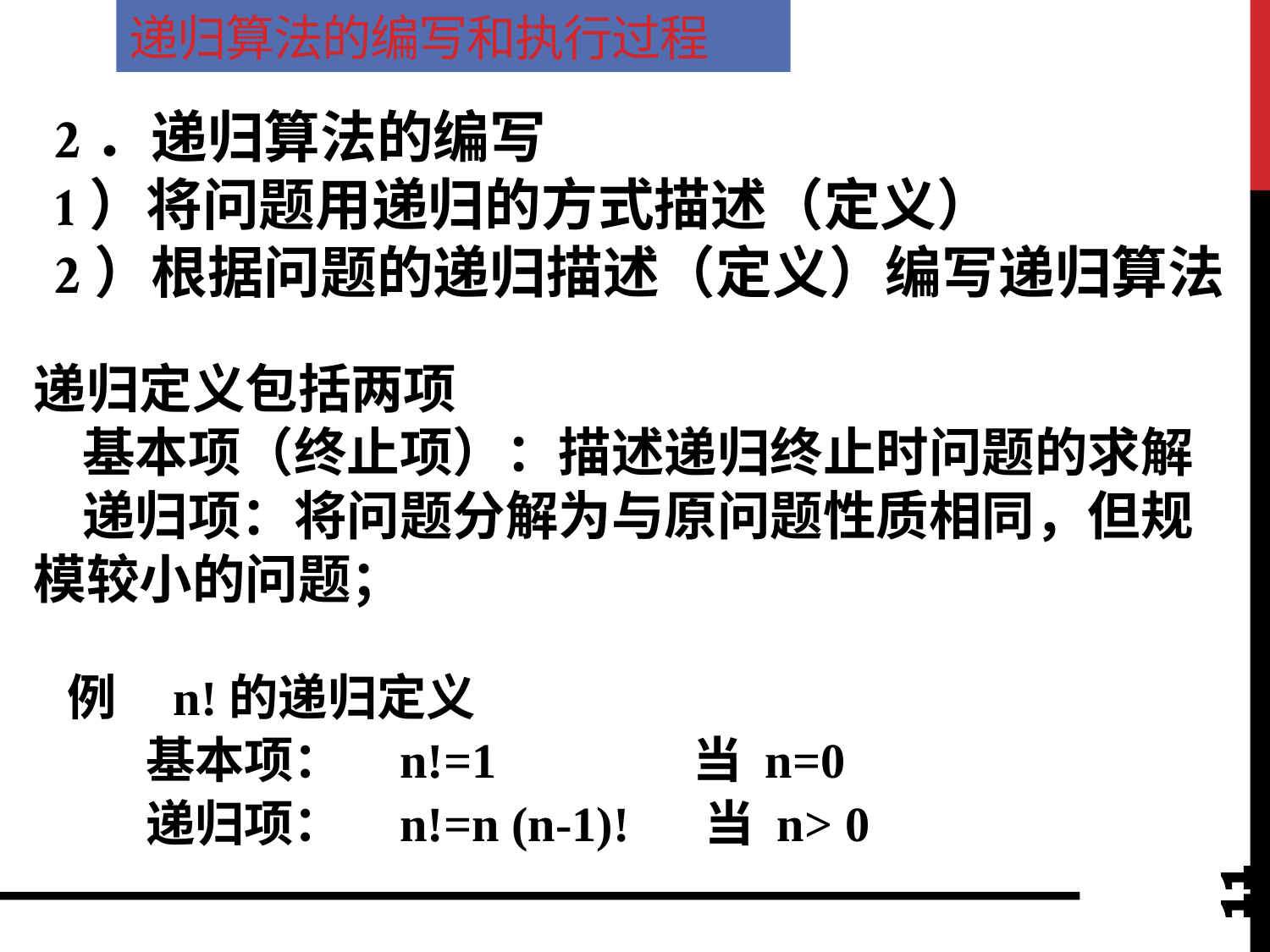

# 递归算法的编写和执行过程
2．递归算法的编写
1）将问题用递归的方式描述（定义）
2）根据问题的递归描述（定义）编写递归算法
递归定义包括两项
   基本项（终止项）：描述递归终止时问题的求解
   递归项：将问题分解为与原问题性质相同，但规模较小的问题；
 例    n!的递归定义
        基本项：    n!=1               当 n=0
        递归项：    n!=n (n-1)!     当 n> 0
11